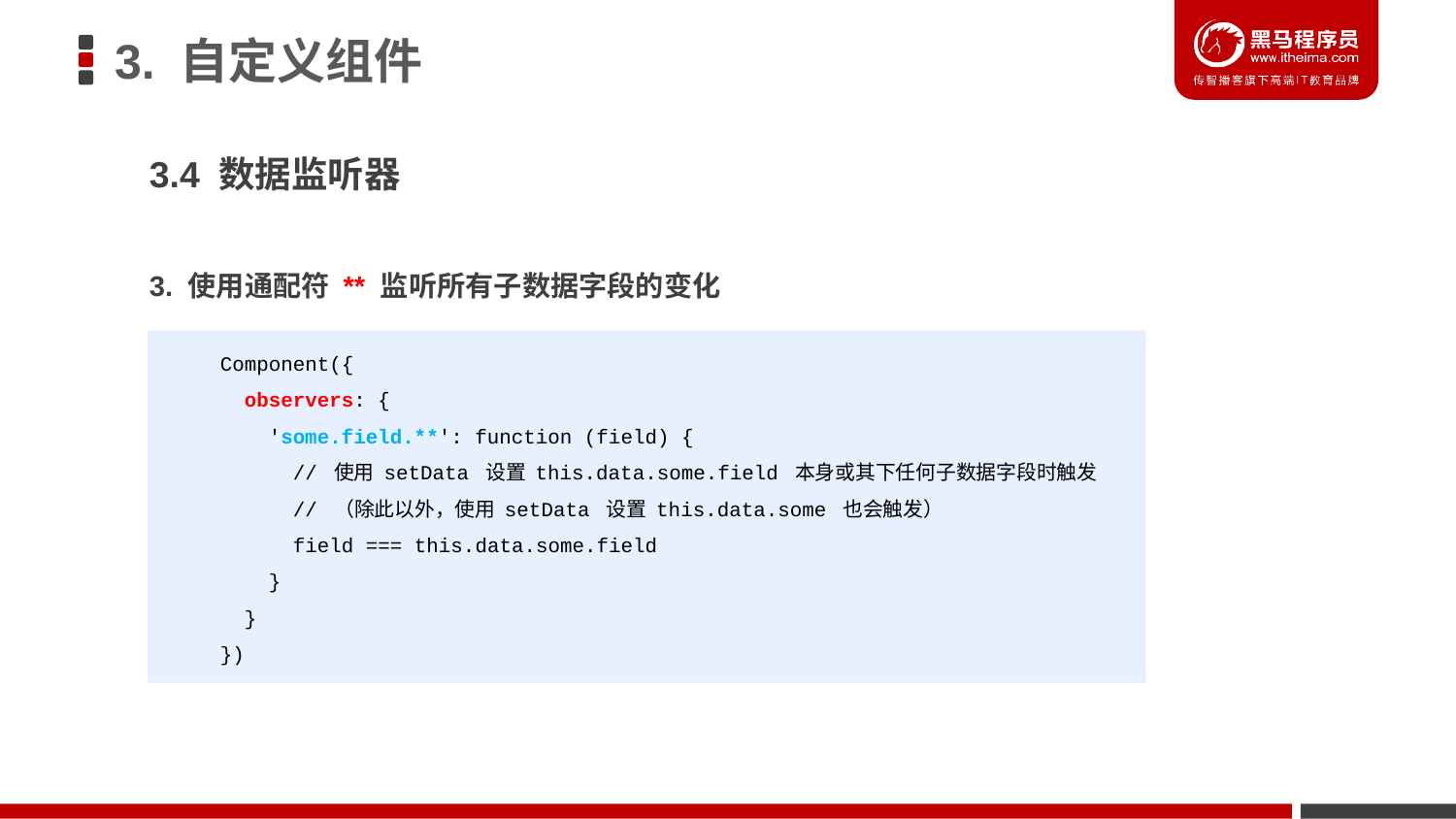

# 3. 自定义组件
3.4 数据监听器
3. 使用通配符 ** 监听所有子数据字段的变化

Component({
  observers: {
    'some.field.**': function (field) {
      // 使用 setData 设置 this.data.some.field 本身或其下任何子数据字段时触发
      // （除此以外，使用 setData 设置 this.data.some 也会触发）
      field === this.data.some.field
    }
  }
})